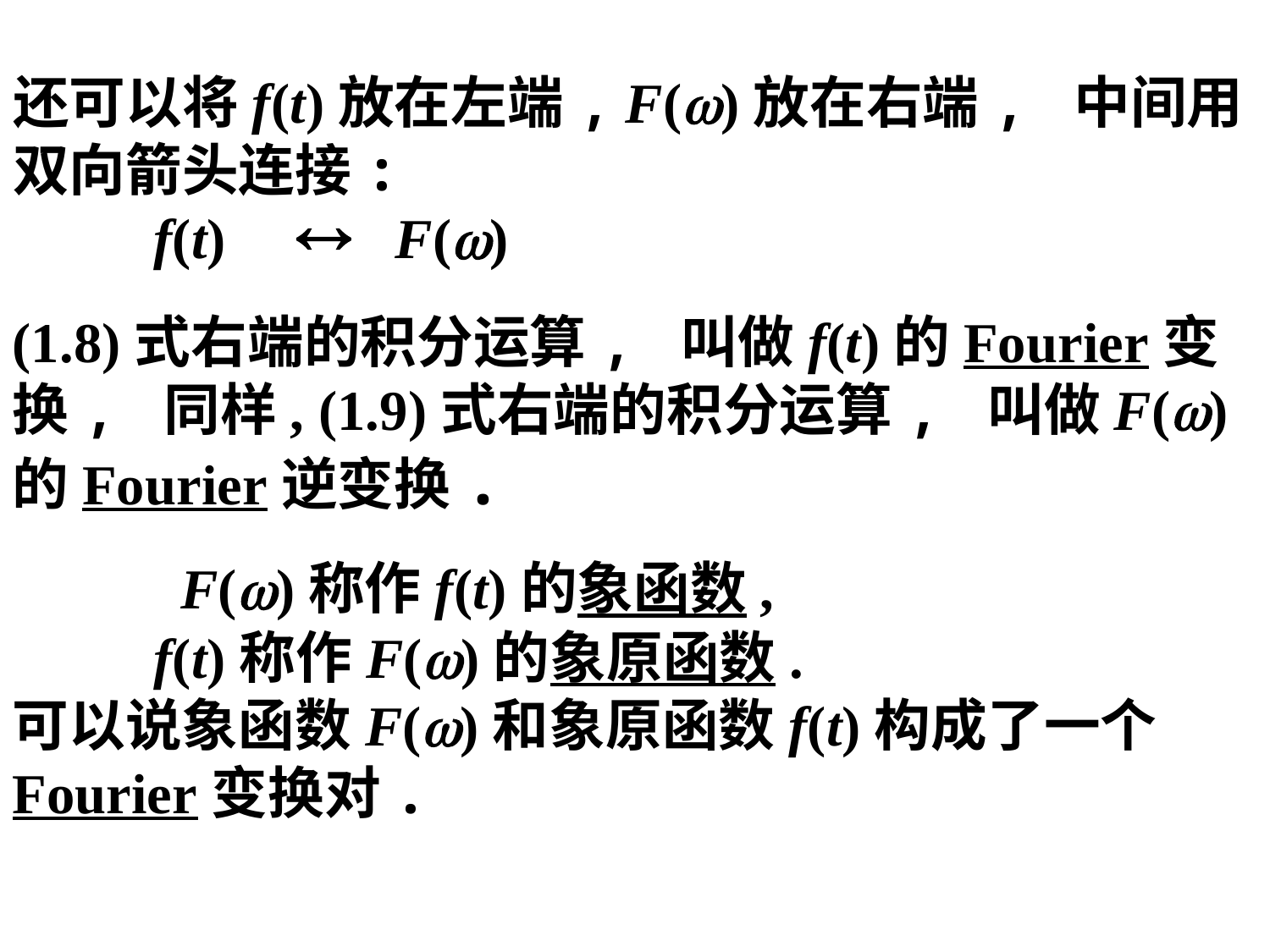

# 还可以将f(t)放在左端, F(ω)放在右端, 中间用双向箭头连接: f(t) 	  ↔   F(ω)
(1.8)式右端的积分运算, 叫做f(t)的Fourier变换, 同样, (1.9)式右端的积分运算, 叫做F(ω)的Fourier逆变换.
     F(ω)称作f(t)的象函数,
	 f(t)称作F(ω)的象原函数.
可以说象函数F(ω)和象原函数f(t)构成了一个Fourier变换对.